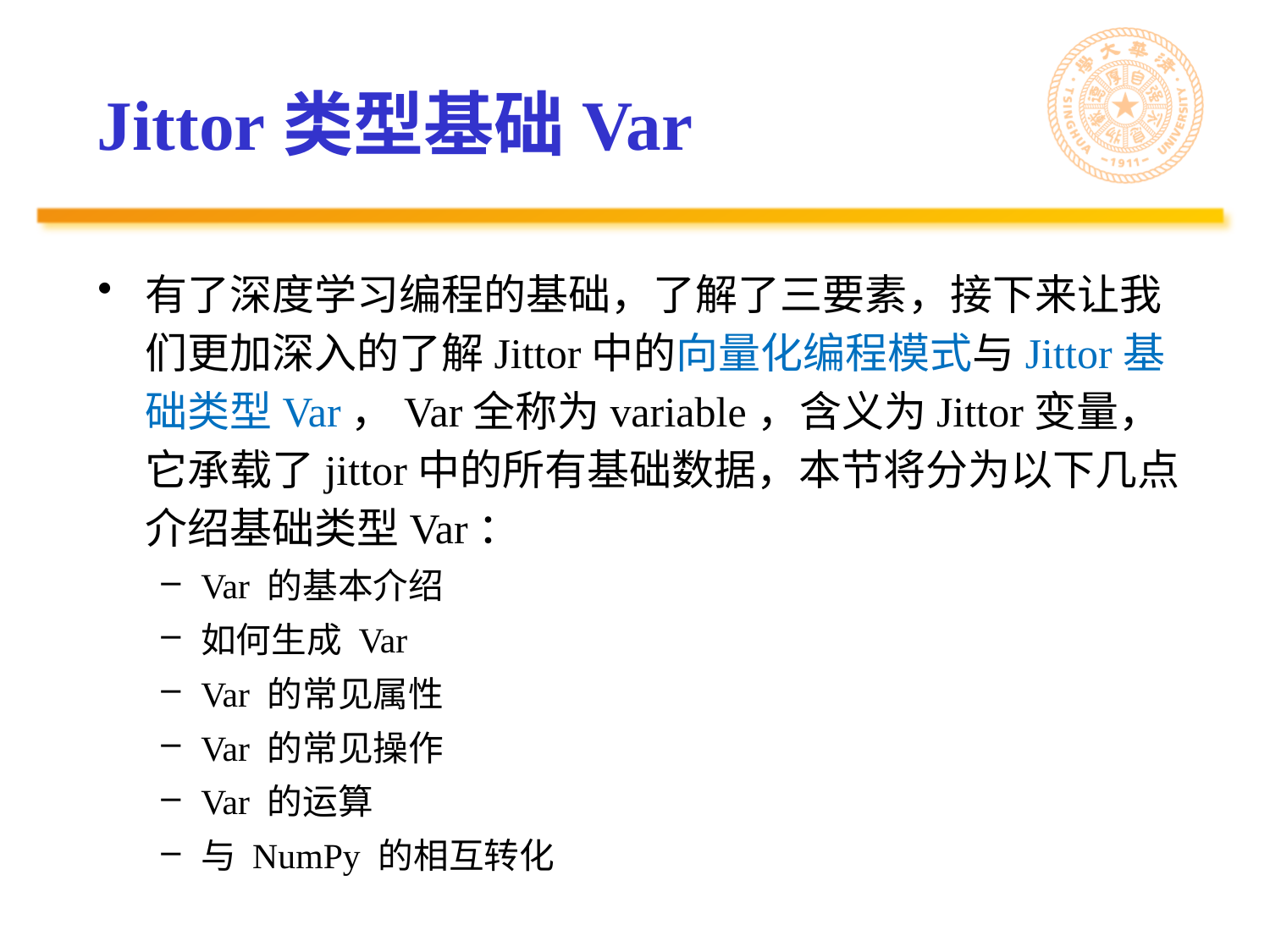

# Jittor类型基础Var
有了深度学习编程的基础，了解了三要素，接下来让我们更加深入的了解Jittor中的向量化编程模式与Jittor基础类型Var，Var全称为variable，含义为Jittor变量，它承载了jittor中的所有基础数据，本节将分为以下几点介绍基础类型Var：
Var 的基本介绍
如何生成 Var
Var 的常见属性
Var 的常见操作
Var 的运算
与 NumPy 的相互转化